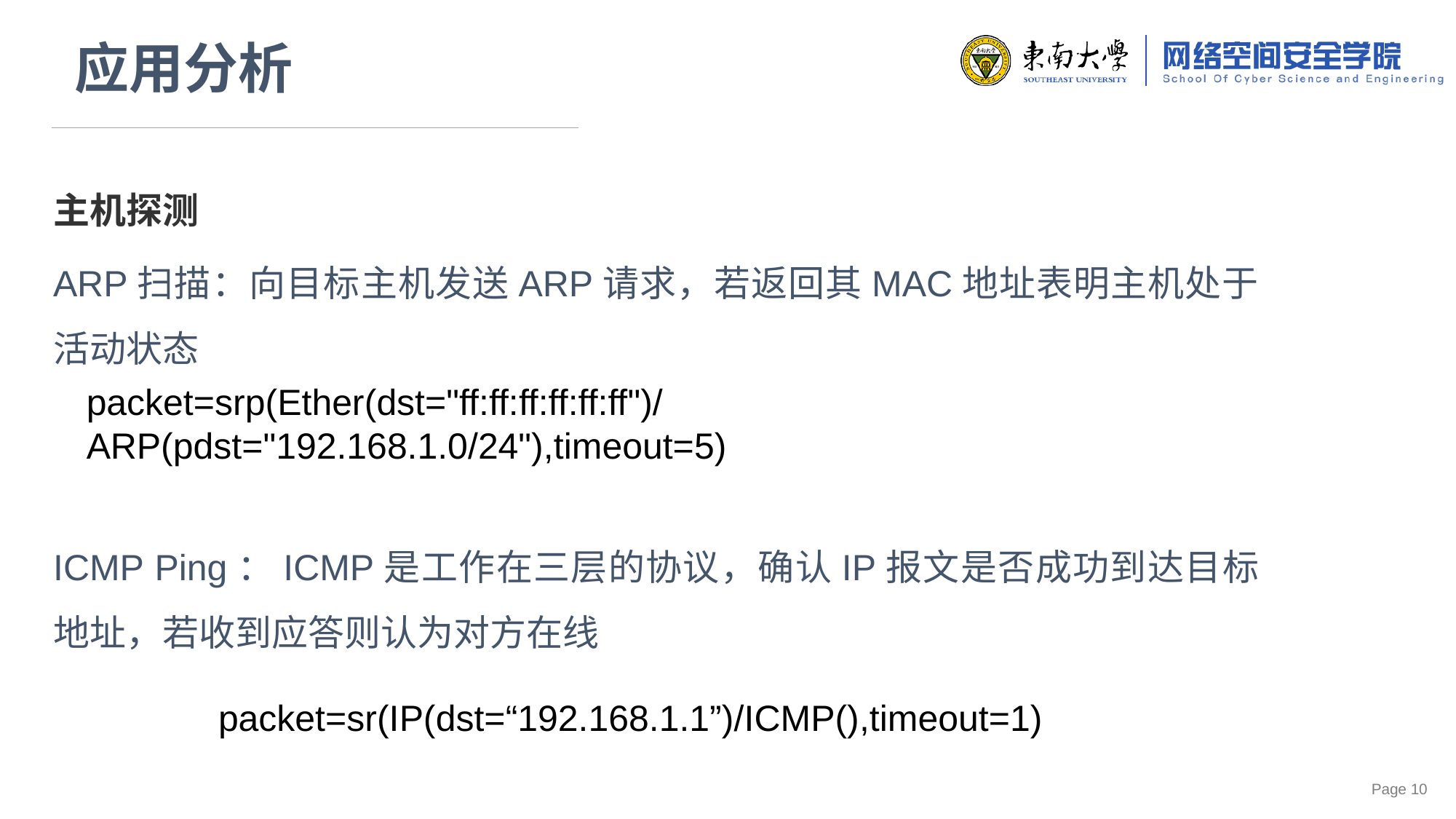

应用分析
主机探测
ARP扫描：向目标主机发送ARP请求，若返回其MAC地址表明主机处于活动状态

ICMP Ping：ICMP是工作在三层的协议，确认IP报文是否成功到达目标地址，若收到应答则认为对方在线
packet=srp(Ether(dst="ff:ff:ff:ff:ff:ff")/ARP(pdst="192.168.1.0/24"),timeout=5)
packet=sr(IP(dst=“192.168.1.1”)/ICMP(),timeout=1)